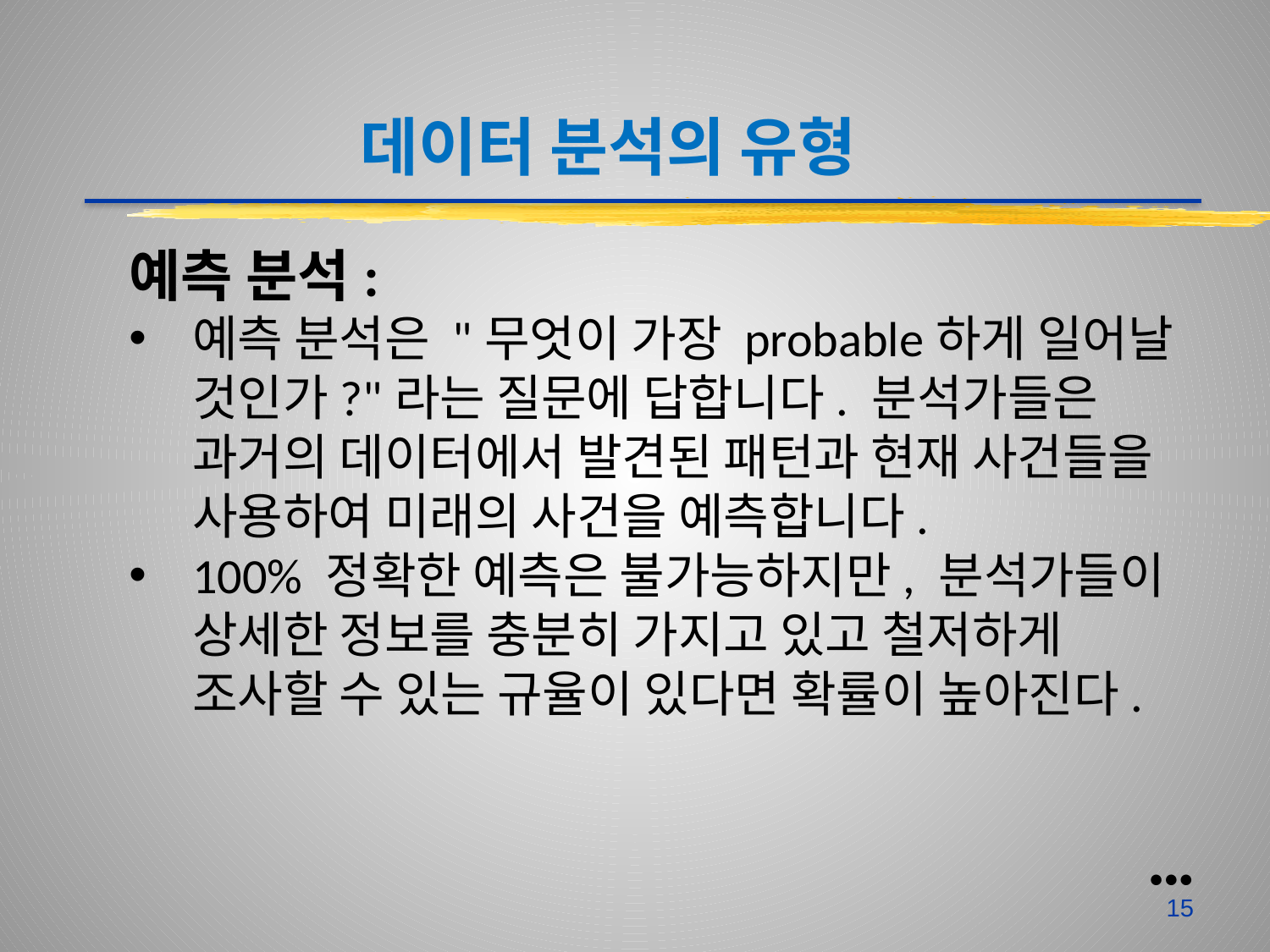

데이터 분석의 유형
예측 분석:
예측 분석은 "무엇이 가장 probable하게 일어날 것인가?"라는 질문에 답합니다. 분석가들은 과거의 데이터에서 발견된 패턴과 현재 사건들을 사용하여 미래의 사건을 예측합니다.
100% 정확한 예측은 불가능하지만, 분석가들이 상세한 정보를 충분히 가지고 있고 철저하게 조사할 수 있는 규율이 있다면 확률이 높아진다.
●●●
15